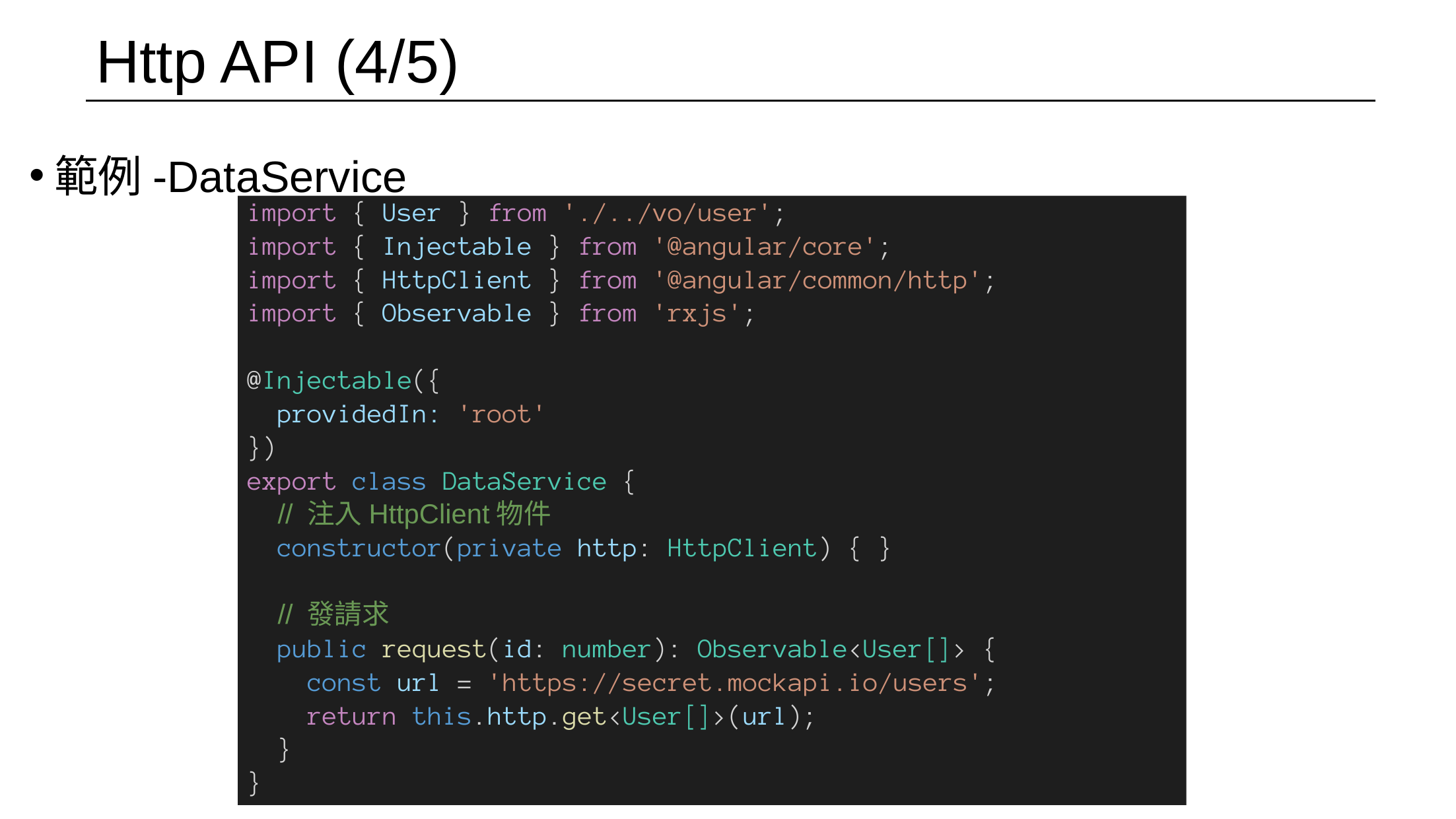

# Http API (4/5)
範例-DataService

import { User } from './../vo/user';
import { Injectable } from '@angular/core';
import { HttpClient } from '@angular/common/http';
import { Observable } from 'rxjs';

@Injectable({
  providedIn: 'root'
})
export class DataService {
  // 注入HttpClient物件
  constructor(private http: HttpClient) { }

  // 發請求
  public request(id: number): Observable<User[]> {
    const url = 'https://secret.mockapi.io/users';
    return this.http.get<User[]>(url);
  }
}